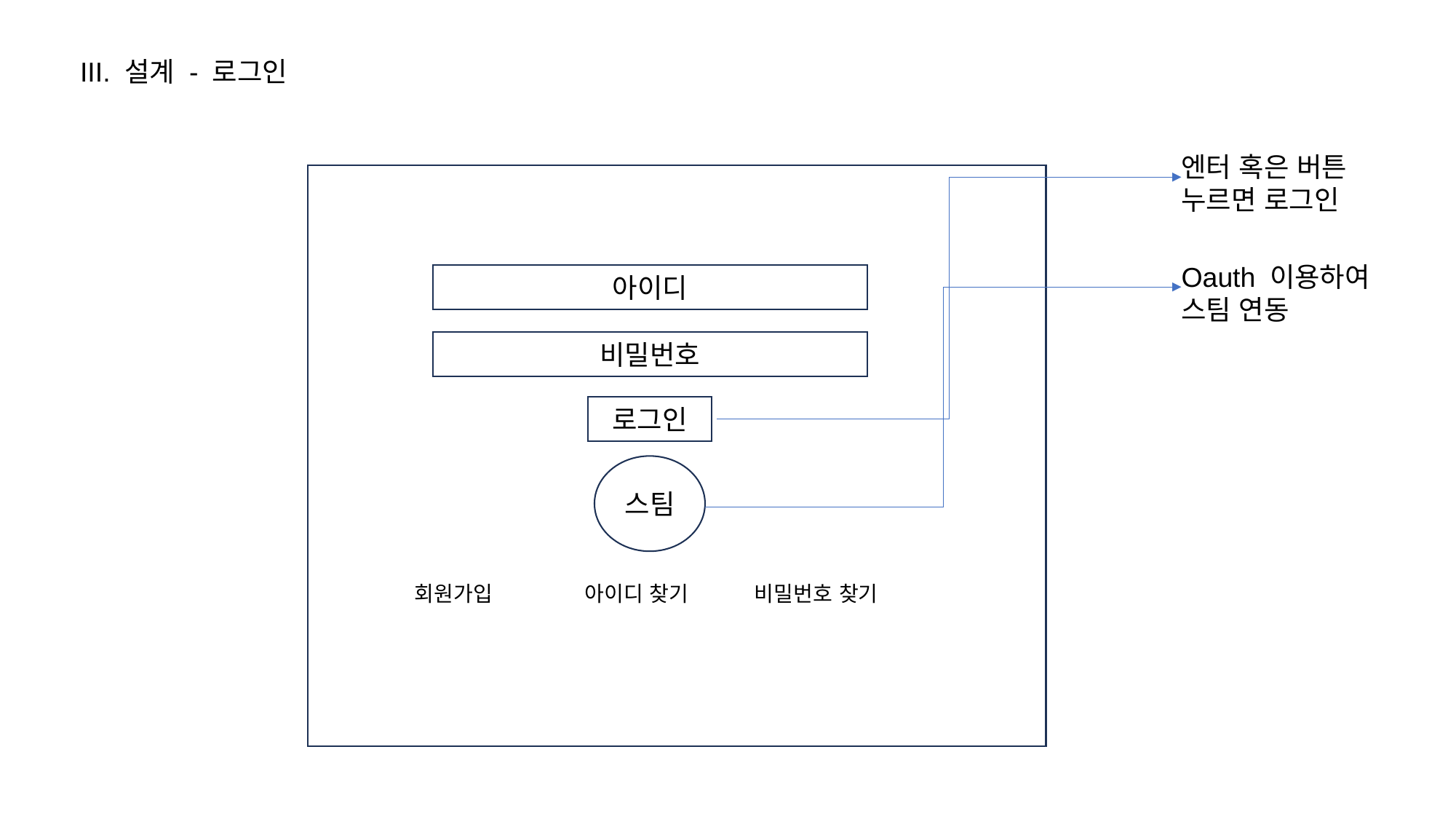

III. 설계 - 로그인
엔터 혹은 버튼 누르면 로그인

Oauth 이용하여 스팀 연동
아이디
비밀번호
로그인
스팀
비밀번호 찾기
회원가입
아이디 찾기